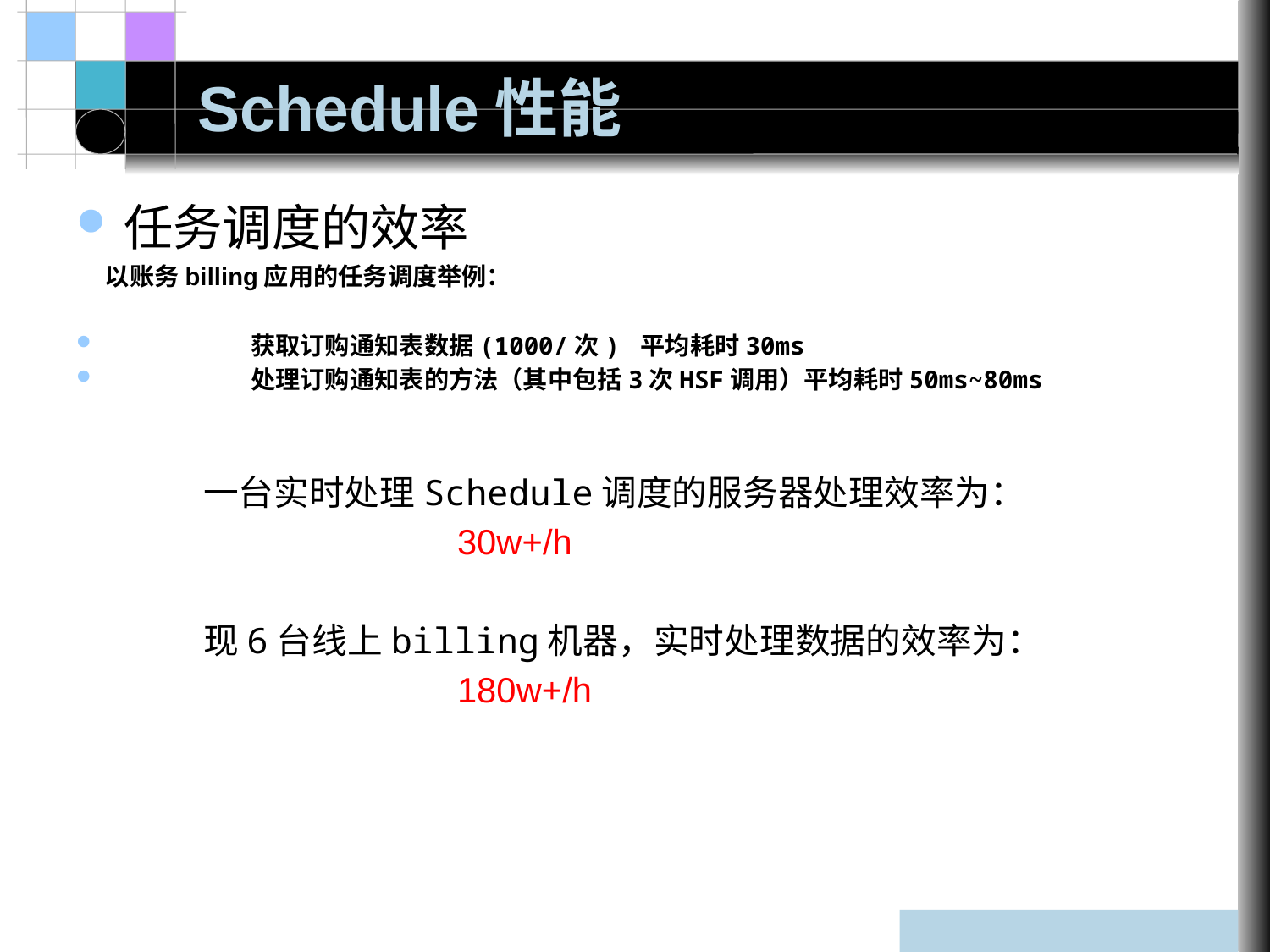

# Schedule性能
任务调度的效率
    以账务billing应用的任务调度举例：

	获取订购通知表数据(1000/次) 平均耗时30ms
 	处理订购通知表的方法（其中包括3次HSF调用）平均耗时50ms~80ms

	一台实时处理Schedule调度的服务器处理效率为：
			30w+/h

	现6台线上billing机器，实时处理数据的效率为：
			180w+/h